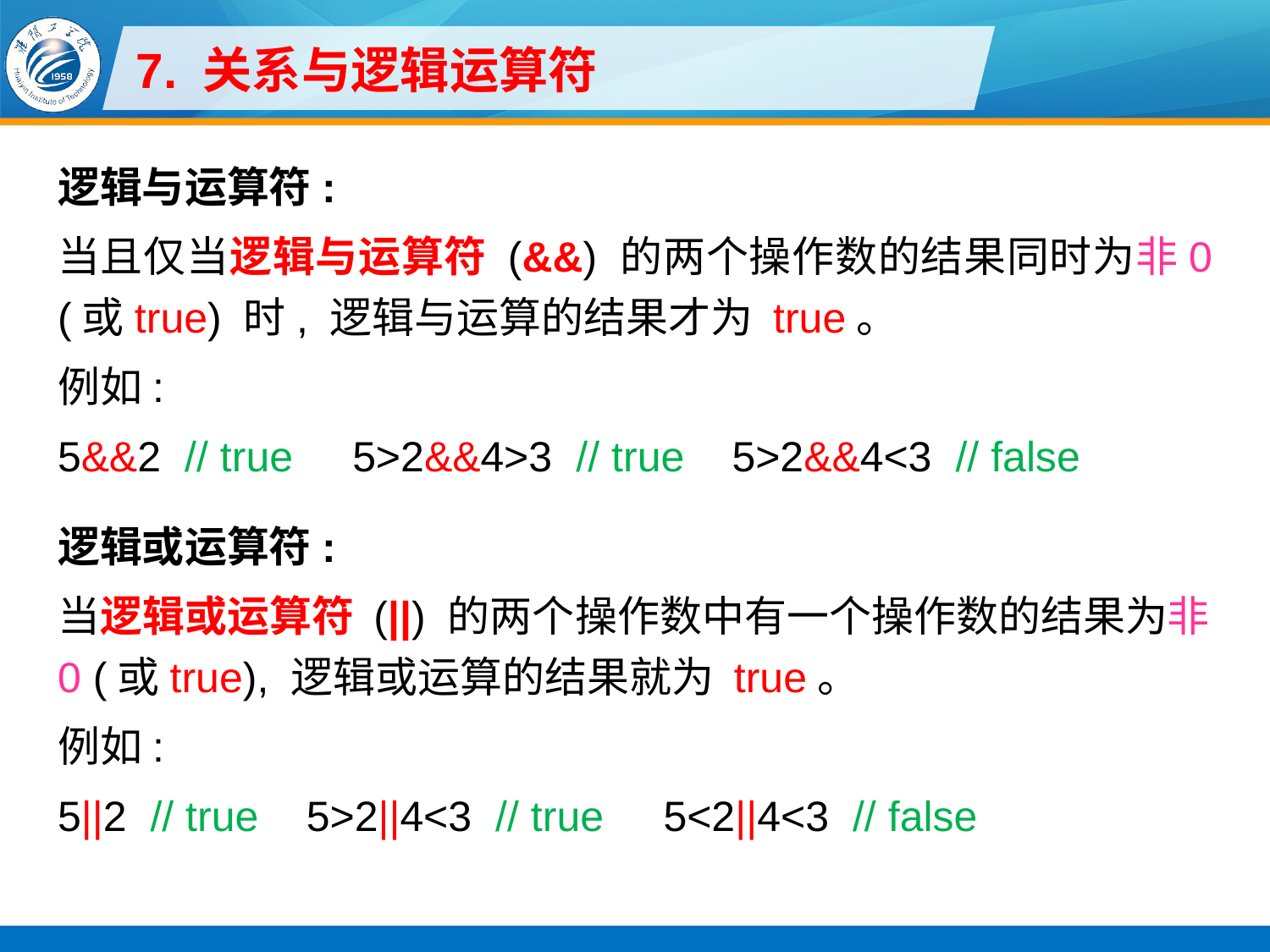

# 7. 关系与逻辑运算符
逻辑与运算符:
当且仅当逻辑与运算符 (&&) 的两个操作数的结果同时为非0 (或true) 时, 逻辑与运算的结果才为 true。
例如:
5&&2  // true     5>2&&4>3  // true    5>2&&4<3  // false
逻辑或运算符:
当逻辑或运算符 (||) 的两个操作数中有一个操作数的结果为非0 (或true), 逻辑或运算的结果就为 true。
例如:
5||2  // true    5>2||4<3  // true     5<2||4<3  // false